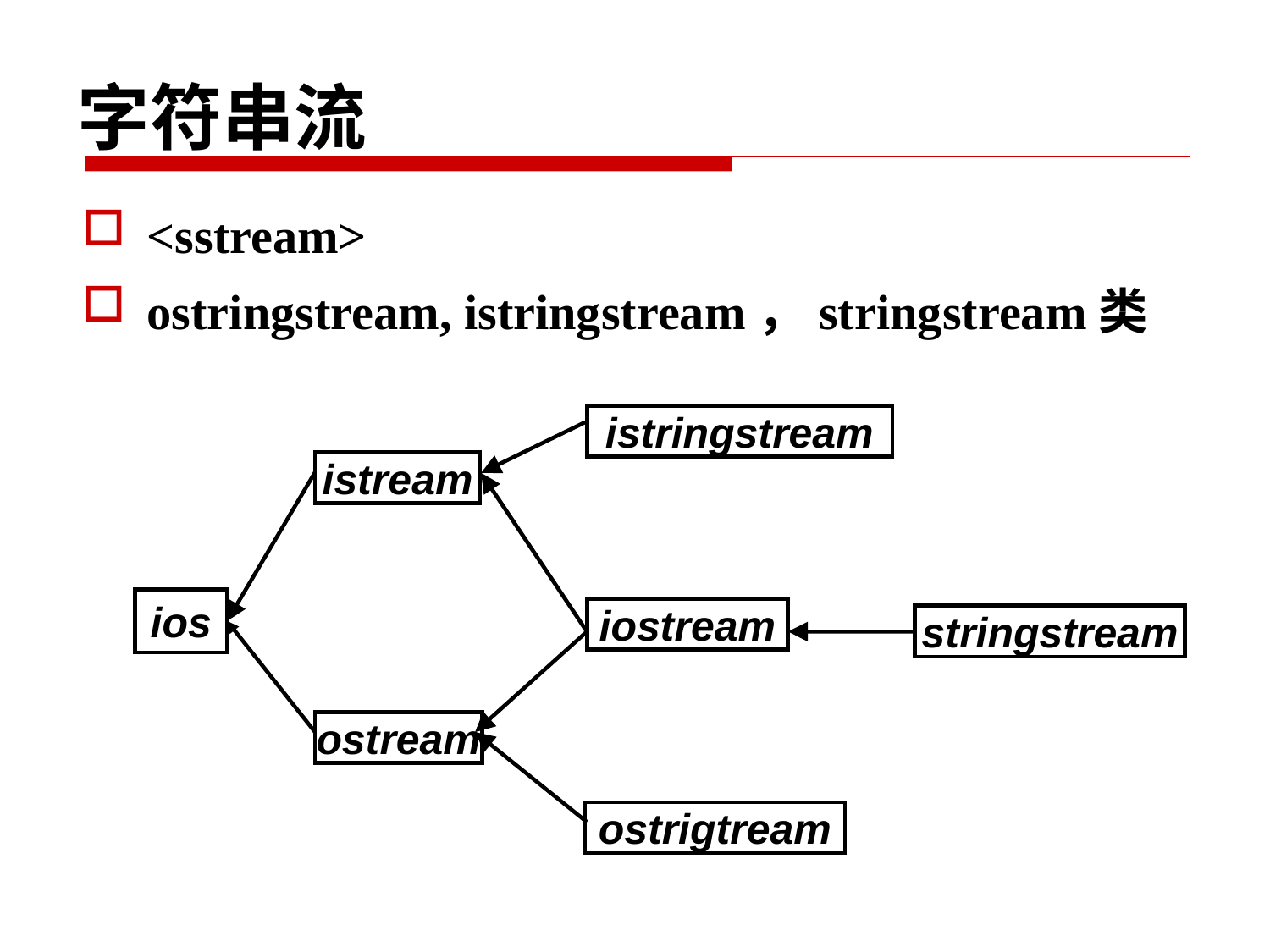

# 字符串流
<sstream>
ostringstream, istringstream，stringstream类

istringstream

istream

ios
iostream
stringstream

ostream

ostrigtream